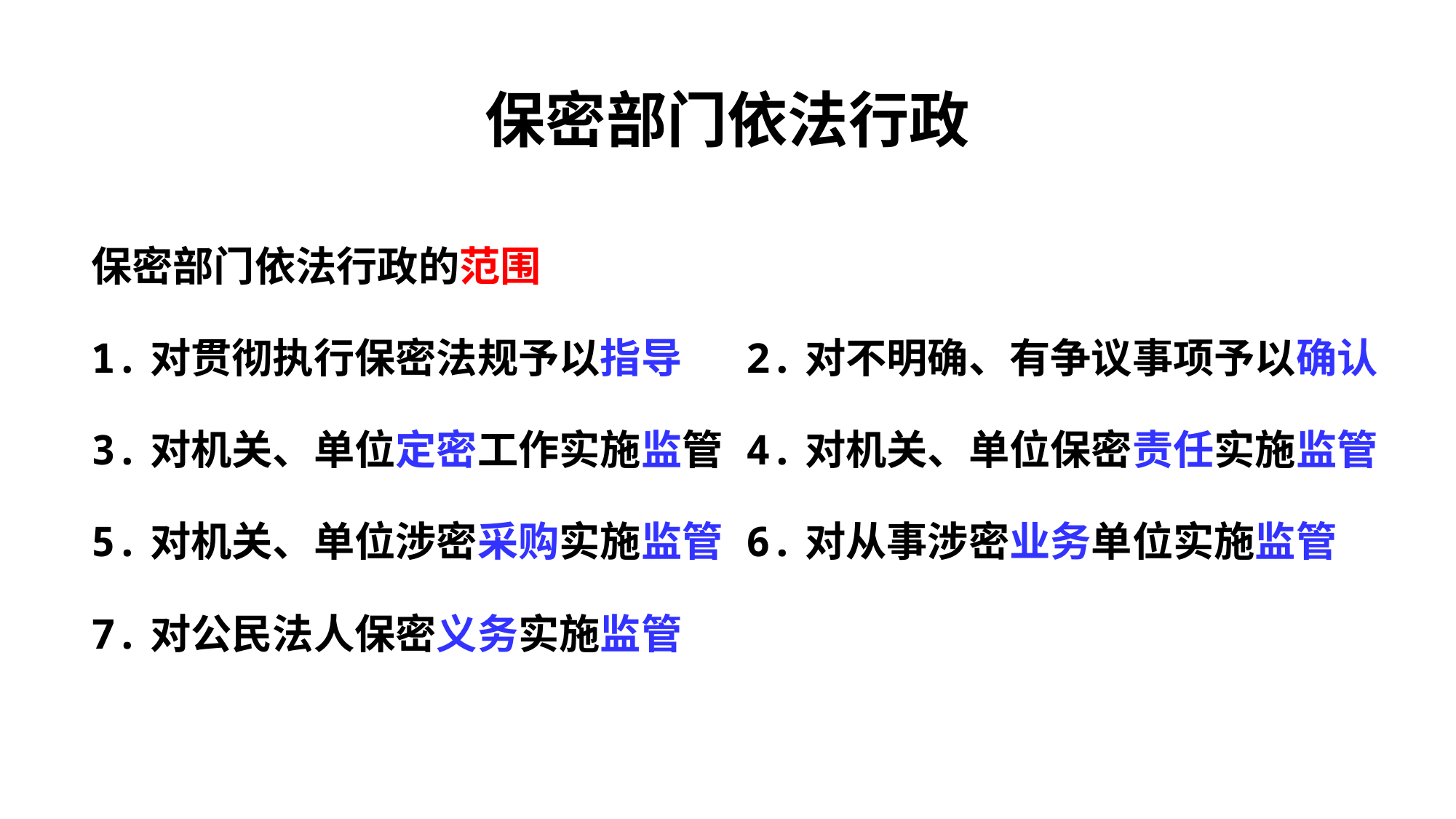

# 保密部门依法行政
保密部门依法行政的范围
1.对贯彻执行保密法规予以指导	2.对不明确、有争议事项予以确认
3.对机关、单位定密工作实施监管	4.对机关、单位保密责任实施监管
5.对机关、单位涉密采购实施监管	6.对从事涉密业务单位实施监管
7.对公民法人保密义务实施监管